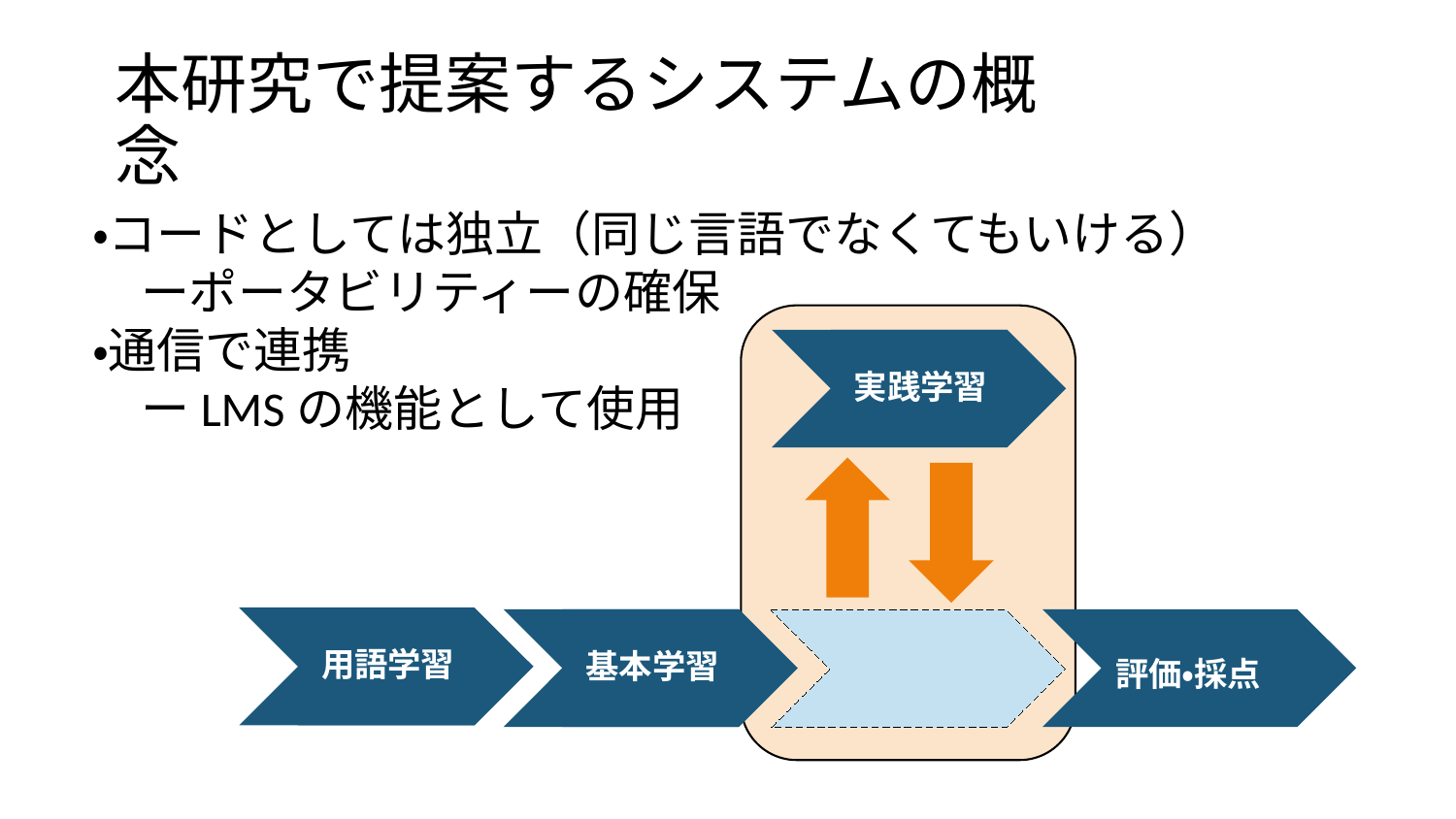

# 本研究で提案するシステムの概念
・コードとしては独立（同じ言語でなくてもいける）
　ーポータビリティーの確保
・通信で連携
　ーLMSの機能として使用

実践学習

用語学習

基本学習

評価・採点